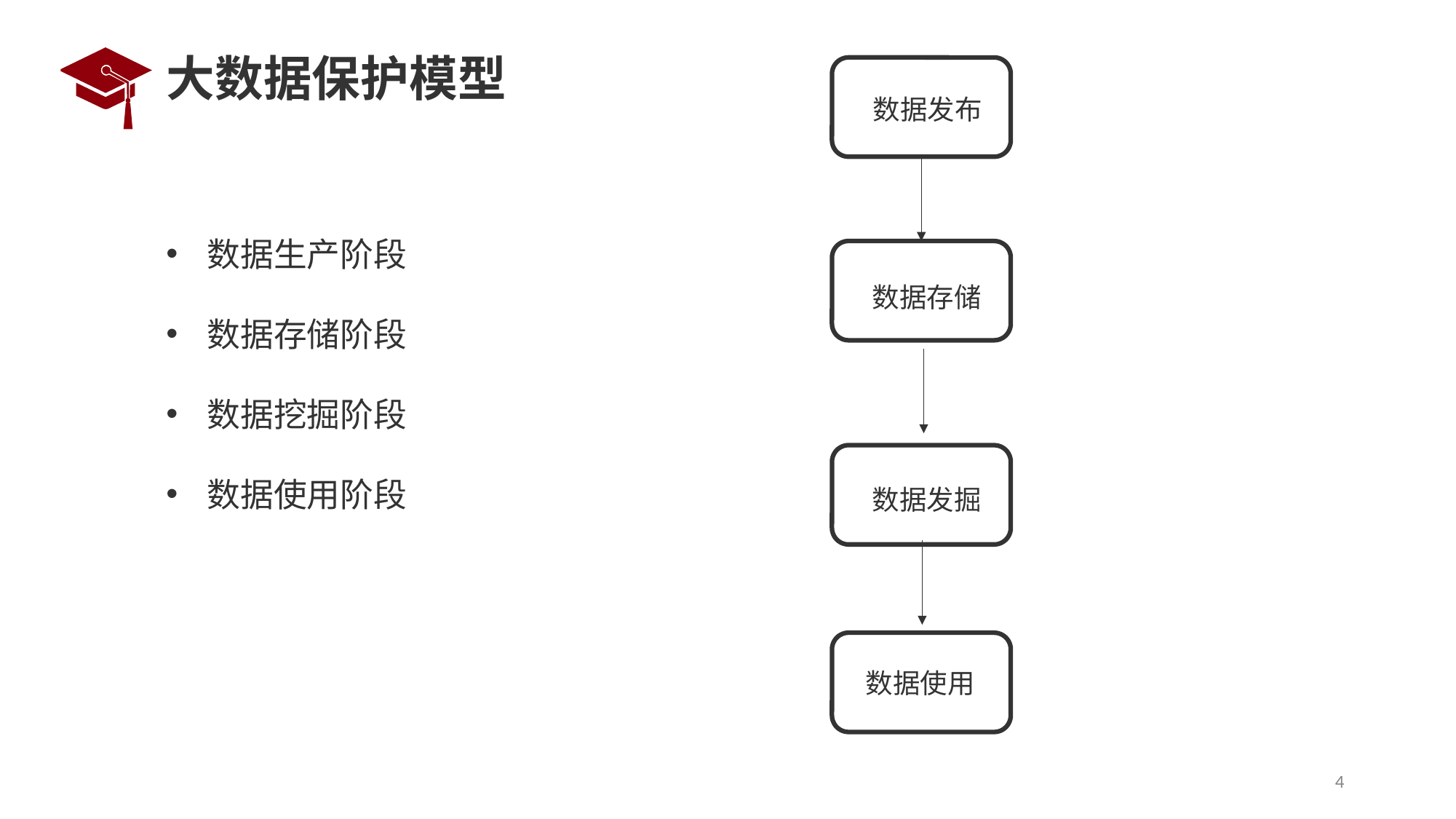

# 大数据保护模型

数据发布
数据生产阶段
数据存储阶段
数据挖掘阶段
数据使用阶段

数据存储

数据发掘

数据使用
4